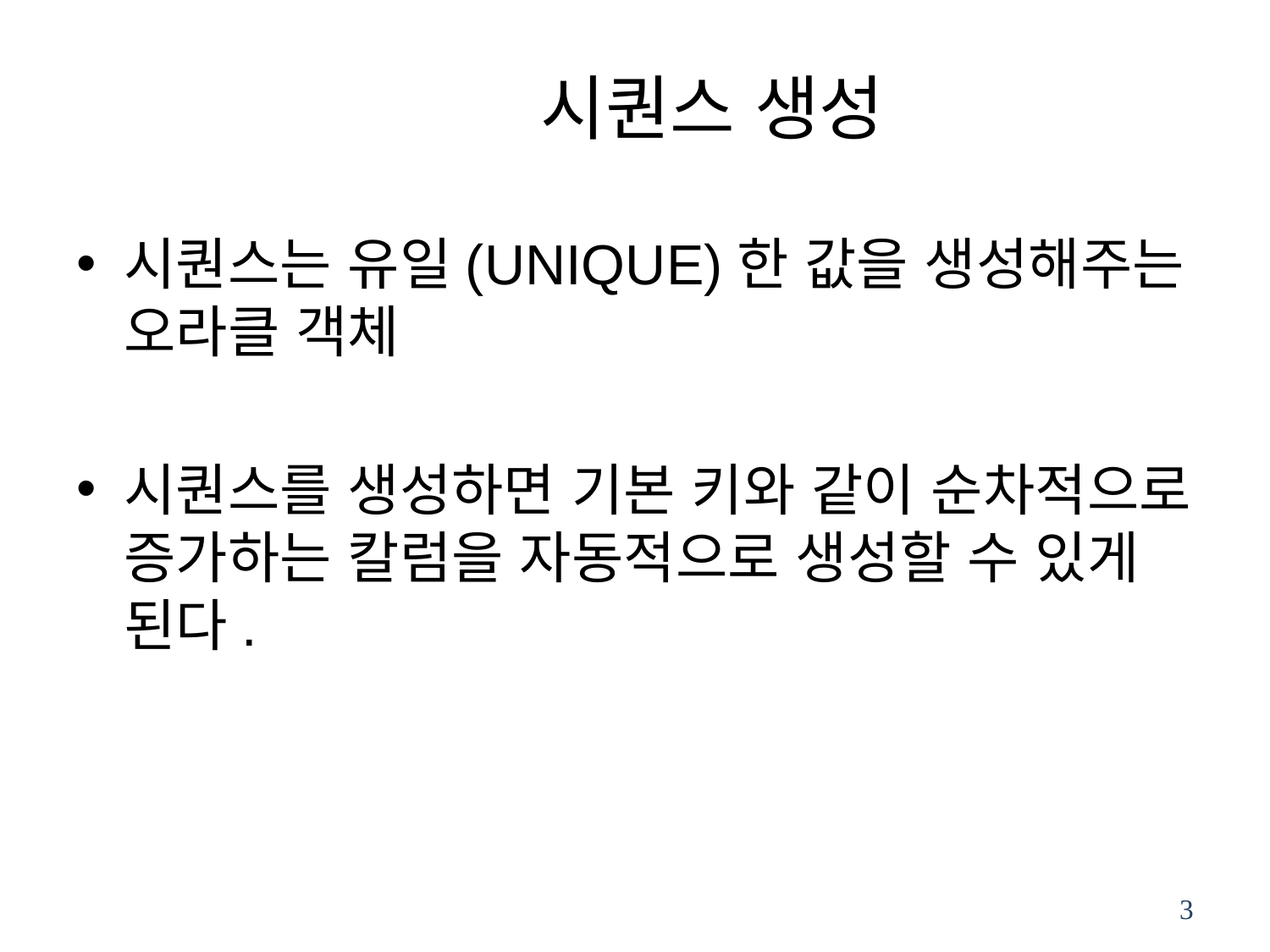

# 시퀀스 생성
시퀀스는 유일(UNIQUE)한 값을 생성해주는 오라클 객체

시퀀스를 생성하면 기본 키와 같이 순차적으로 증가하는 칼럼을 자동적으로 생성할 수 있게 된다.

3